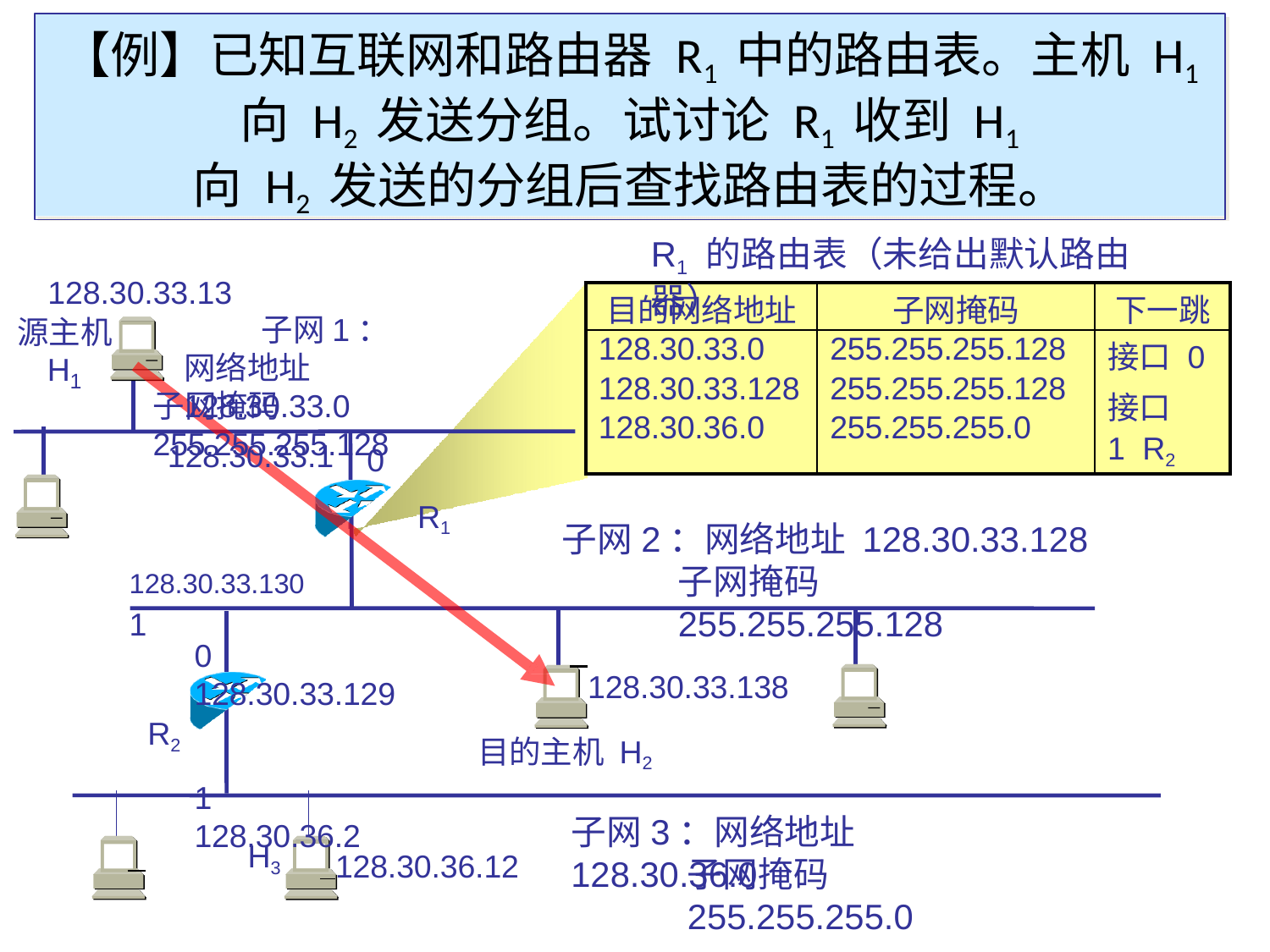

【例】已知互联网和路由器R1 中的路由表。主机H1
向H2 发送分组。试讨论R1 收到 H1
向H2 发送的分组后查找路由表的过程。

R1 的路由表（未给出默认路由器）
128.30.33.13
| 目的网络地址 | 子网掩码 | 下一跳 |
| --- | --- | --- |
| 128.30.33.0 128.30.33.128 128.30.36.0 | 255.255.255.128 255.255.255.128 255.255.255.0 | 接口 0 接口 1 R2 |

子网1：
网络地址 128.30.33.0
源主机

H

1

子网掩码 255.255.255.128

128.30.33.1
0

R1

子网2：网络地址 128.30.33.128
子网掩码 255.255.255.128

128.30.33.130	1

0	128.30.33.129
R2
1	128.30.36.2

128.30.33.138

目的主机 H2

子网3：网络地址 128.30.36.0

H3

   128.30.36.12
子网掩码 255.255.255.0